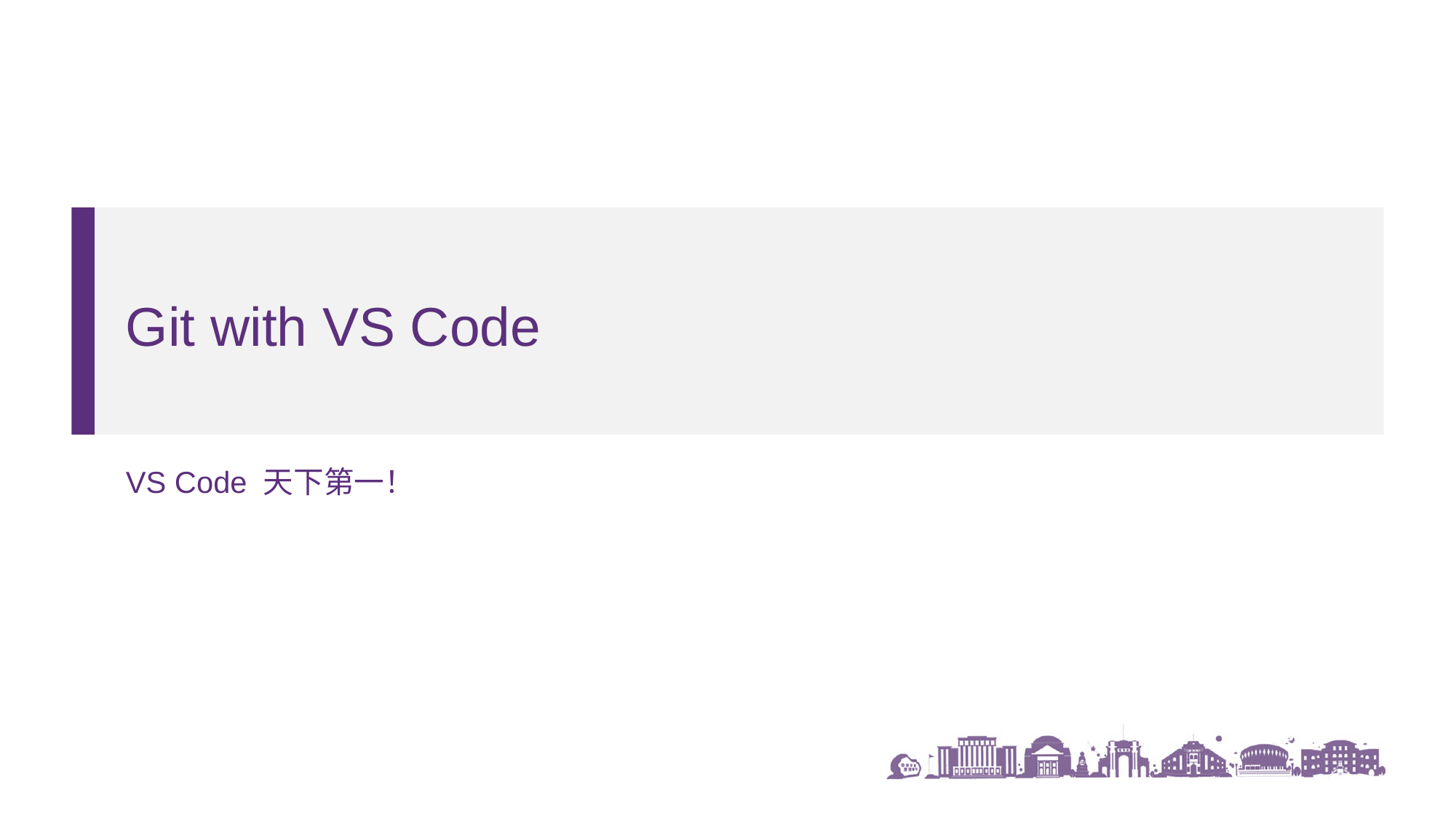

# Git with VS Code
VS Code 天下第一！